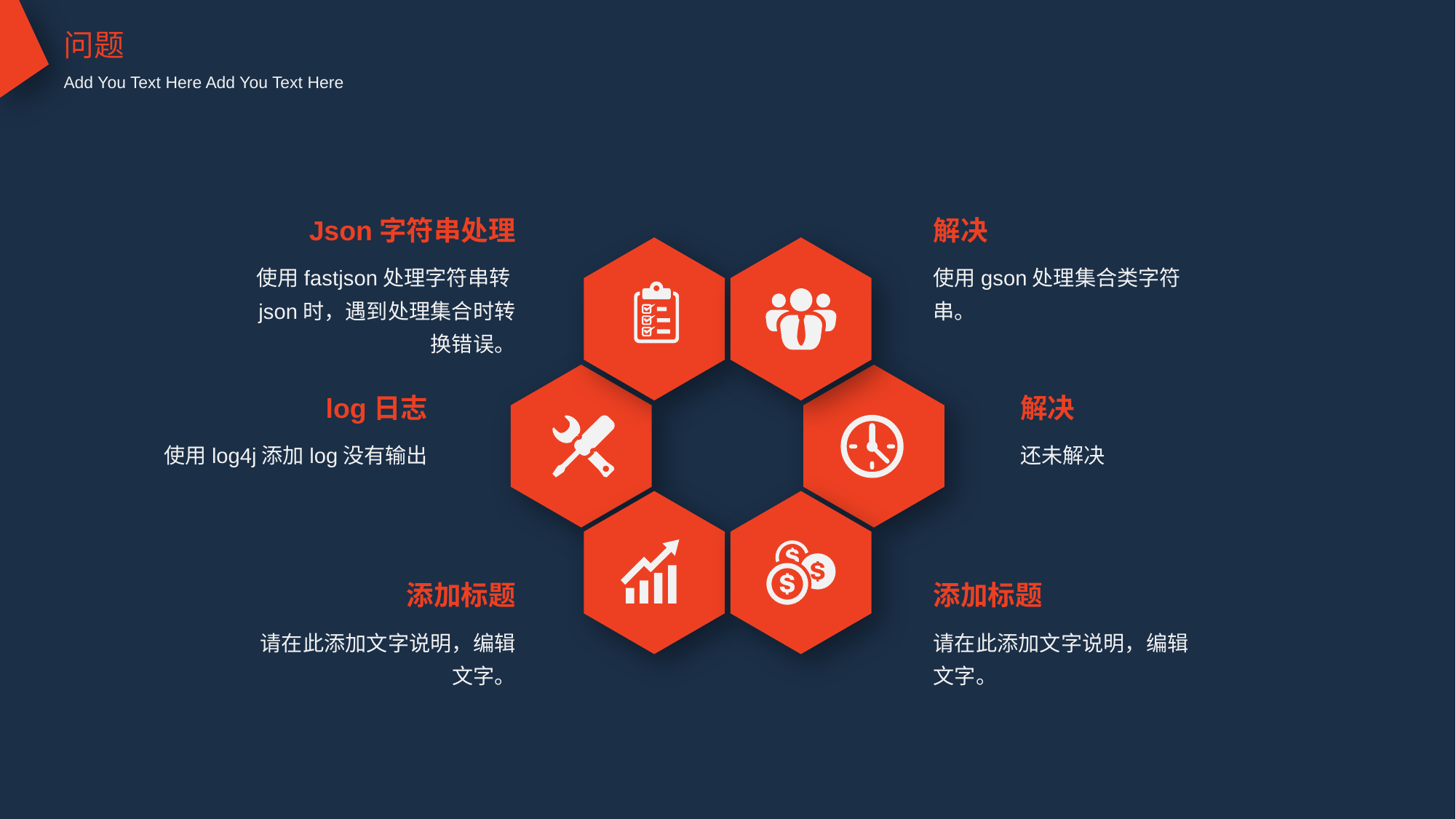

问题
Add You Text Here Add You Text Here
解决
Json字符串处理

使用fastjson处理字符串转json时，遇到处理集合时转换错误。
使用gson处理集合类字符串。

log日志
解决

使用log4j添加log没有输出
还未解决

添加标题
添加标题
请在此添加文字说明，编辑文字。
请在此添加文字说明，编辑文字。